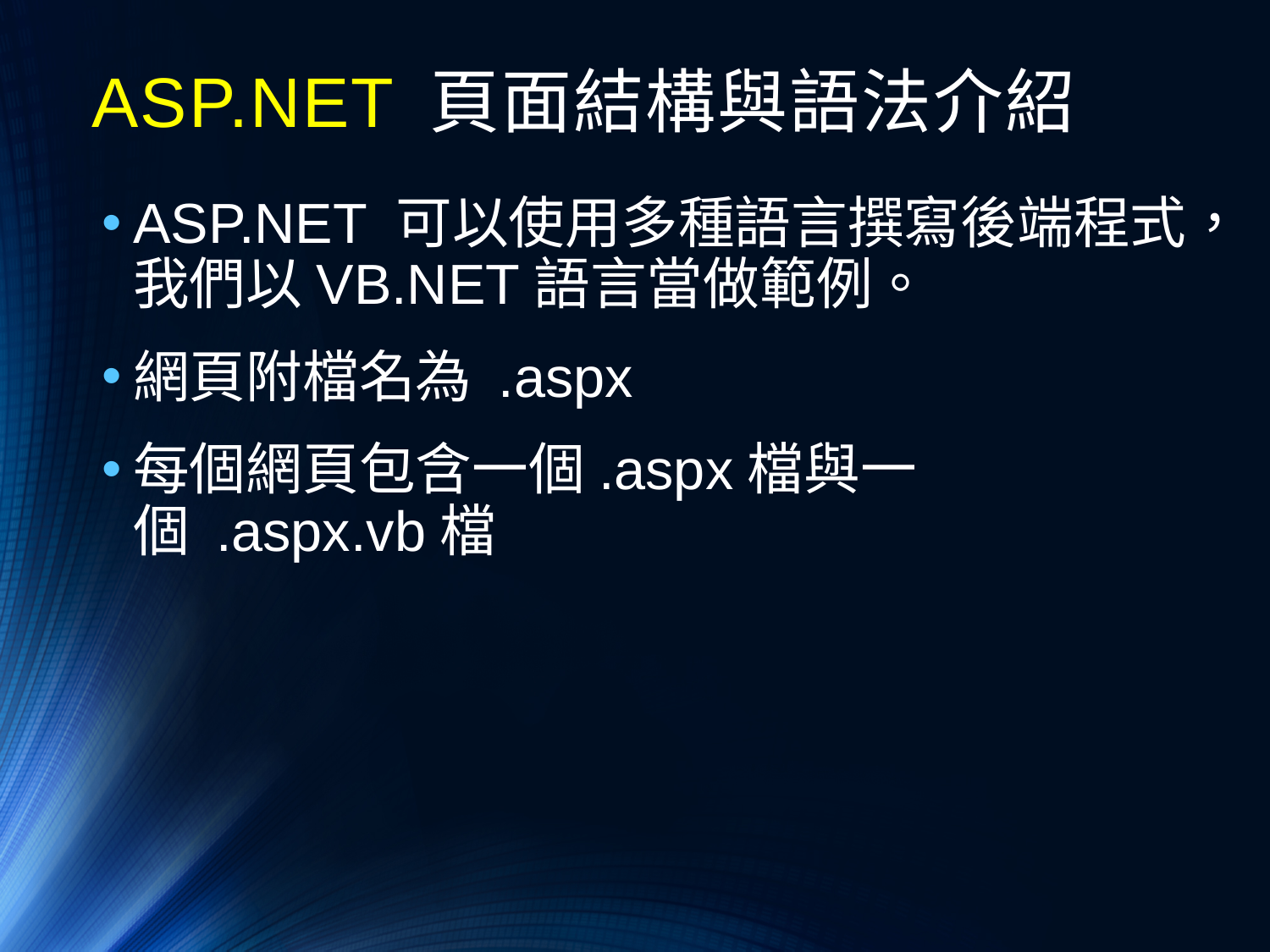

# ASP.NET 頁面結構與語法介紹
ASP.NET 可以使用多種語言撰寫後端程式，我們以VB.NET語言當做範例。
網頁附檔名為 .aspx
每個網頁包含一個.aspx檔與一個 .aspx.vb檔